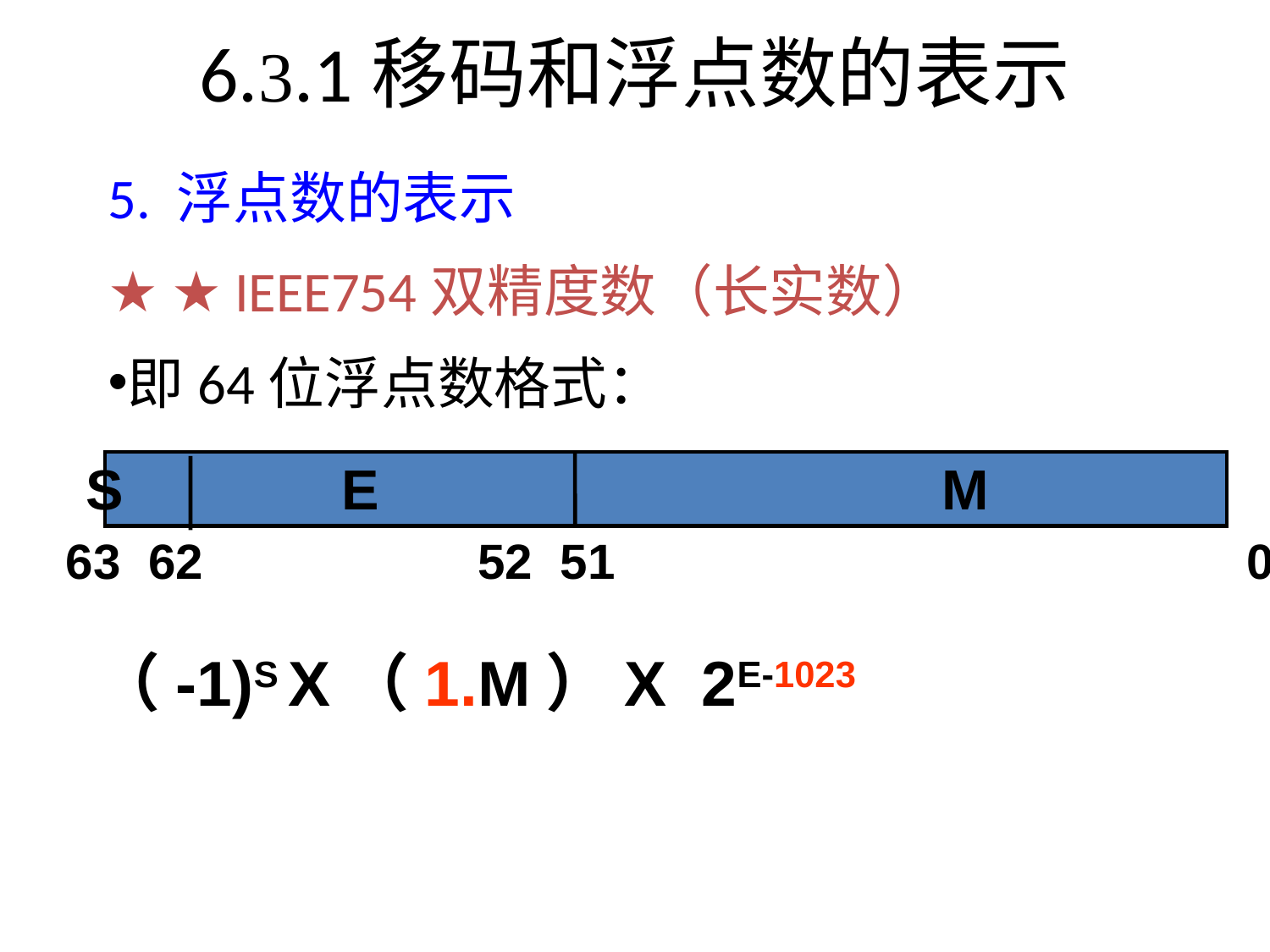

# 6.3.1移码和浮点数的表示
5. 浮点数的表示
★ ★ IEEE754双精度数（长实数）
即64位浮点数格式：

S              E                                    M

  63  62                    52  51                                              0

（-1)S X（1.M）X  2E-1023